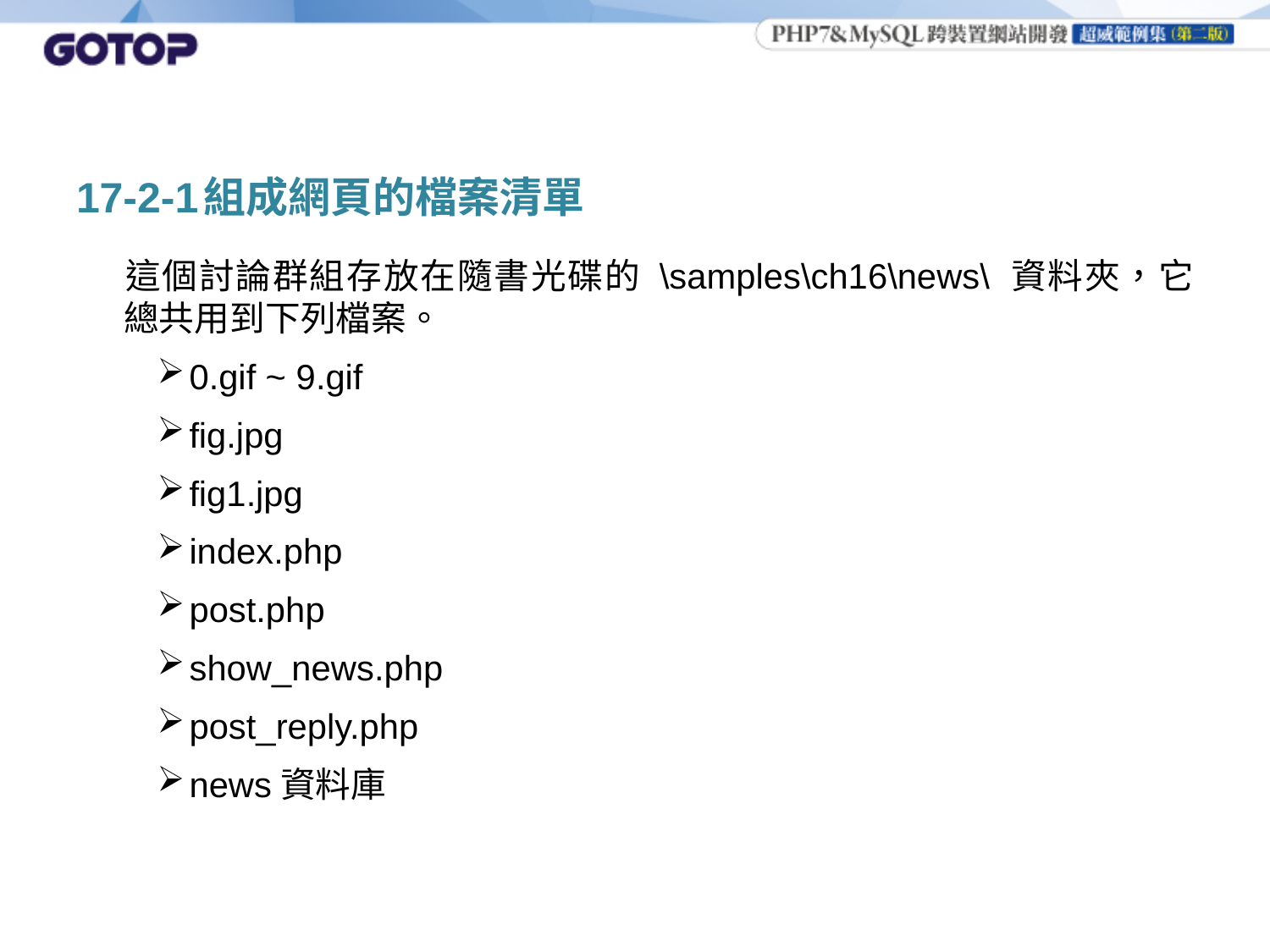

# 17-2-1	組成網頁的檔案清單
	這個討論群組存放在隨書光碟的 \samples\ch16\news\ 資料夾，它總共用到下列檔案。
0.gif ~ 9.gif
fig.jpg
fig1.jpg
index.php
post.php
show_news.php
post_reply.php
news資料庫